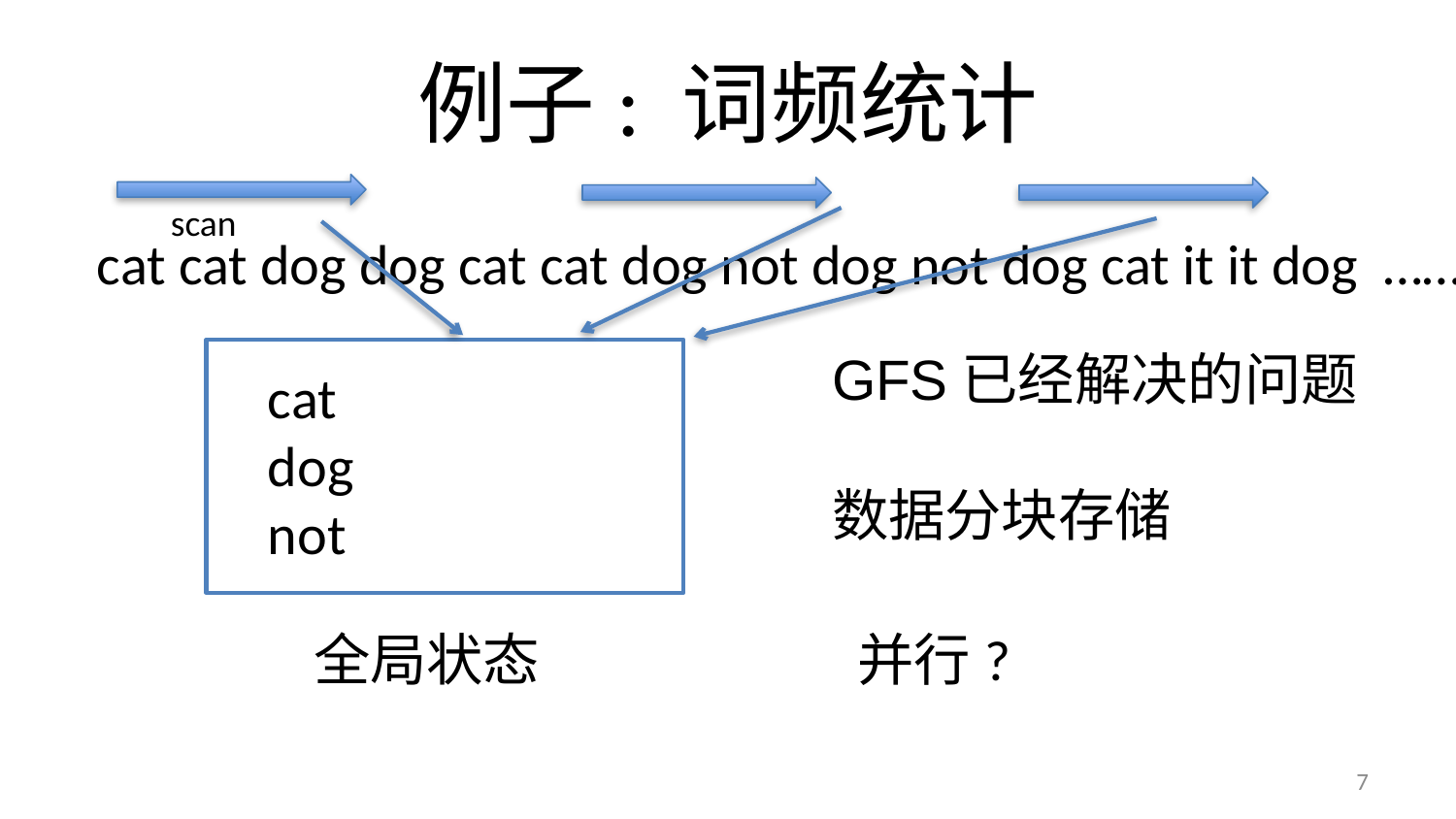

# 例子: 词频统计

scan
cat cat dog dog cat cat dog not dog not dog cat it it dog  ……
GFS已经解决的问题

数据分块存储

cat
dog
not

全局状态
并行?
7